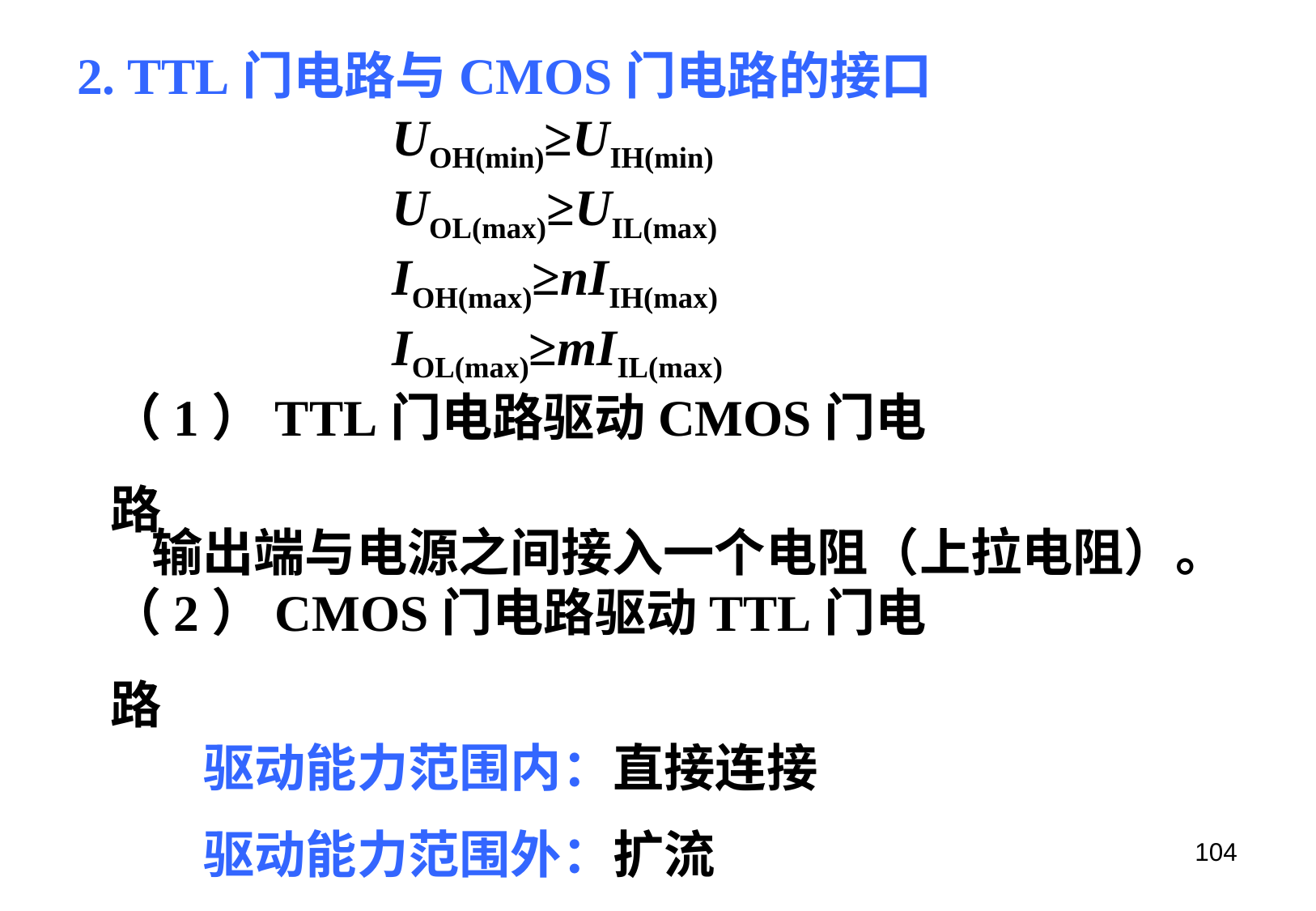

2. TTL门电路与CMOS门电路的接口
UOH(min)≥UIH(min)
UOL(max)≥UIL(max)
IOH(max)≥nIIH(max)
IOL(max)≥mIIL(max)
（1）TTL门电路驱动CMOS门电路
输出端与电源之间接入一个电阻（上拉电阻）。
（2）CMOS门电路驱动TTL门电路
驱动能力范围内：直接连接
驱动能力范围外：扩流
104